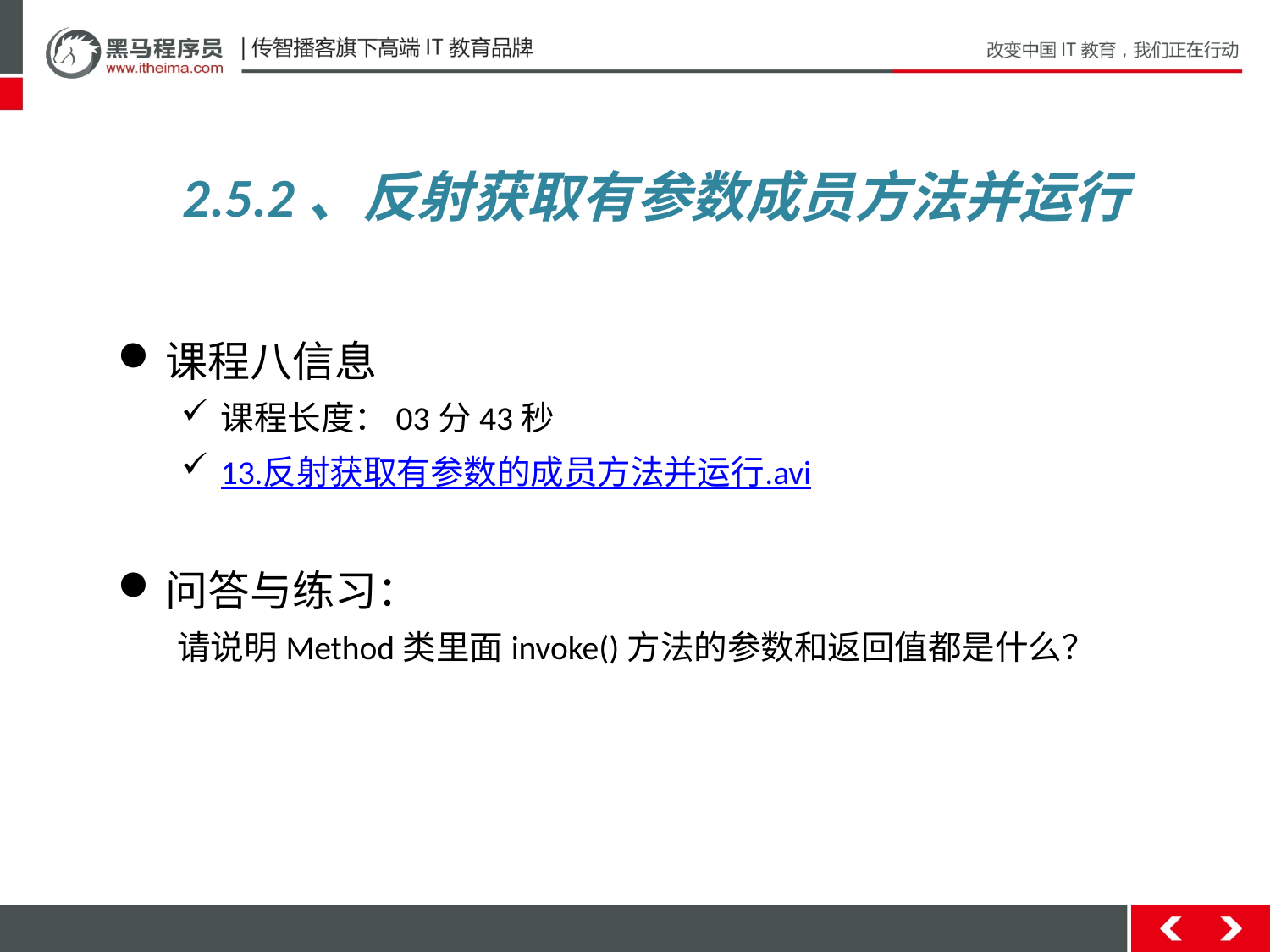

2.5.2、反射获取有参数成员方法并运行

课程八信息
课程长度：03分43秒
13.反射获取有参数的成员方法并运行.avi

问答与练习：
       请说明Method类里面invoke()方法的参数和返回值都是什么？